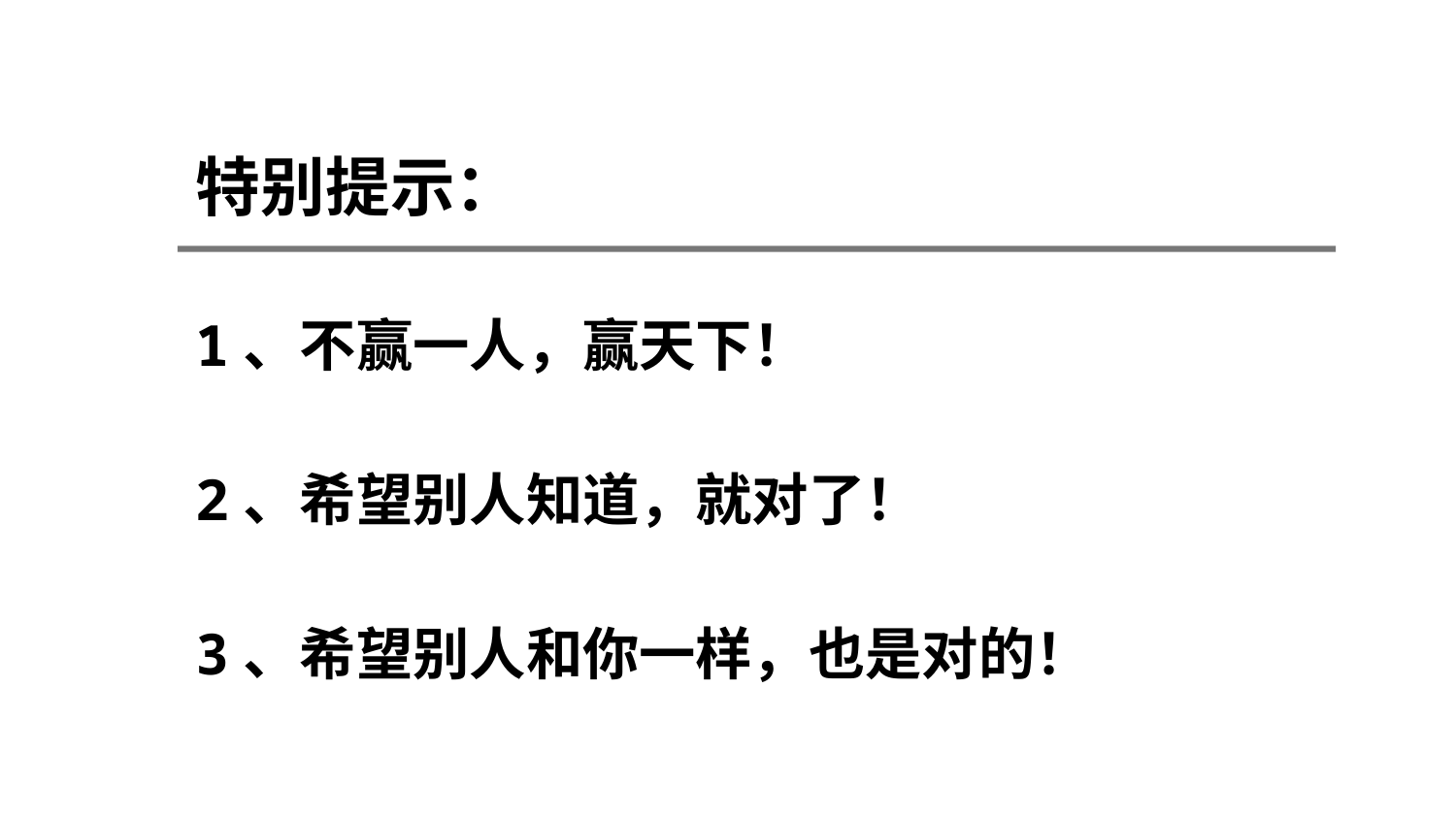

特别提示：
1、不赢一人，赢天下！
2、希望别人知道，就对了！
3、希望别人和你一样，也是对的！